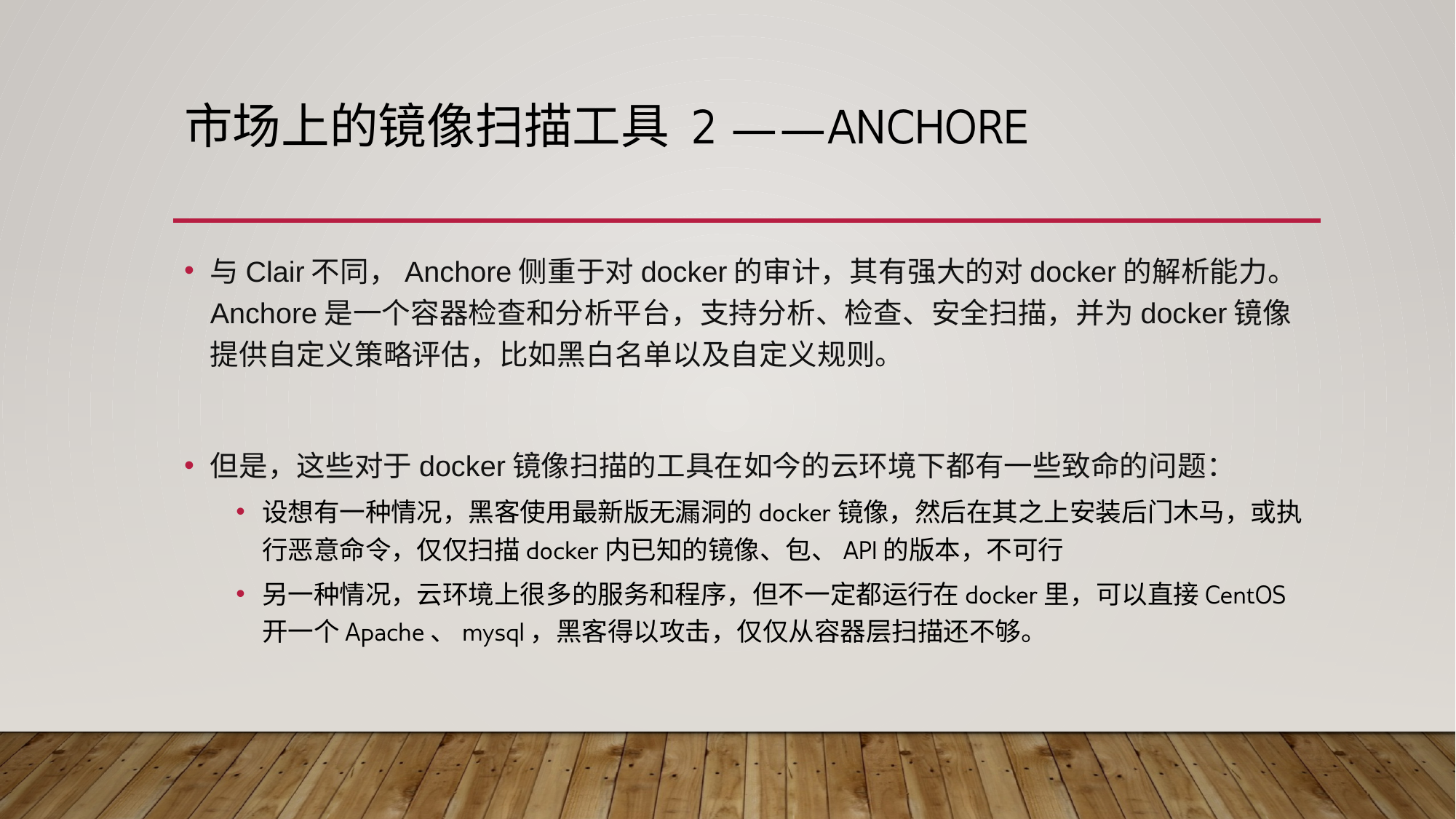

# 市场上的镜像扫描工具 2 ——anchore
与Clair不同，Anchore侧重于对docker的审计，其有强大的对docker的解析能力。Anchore是一个容器检查和分析平台，支持分析、检查、安全扫描，并为docker镜像提供自定义策略评估，比如黑白名单以及自定义规则。

但是，这些对于docker镜像扫描的工具在如今的云环境下都有一些致命的问题：
设想有一种情况，黑客使用最新版无漏洞的docker镜像，然后在其之上安装后门木马，或执行恶意命令，仅仅扫描docker内已知的镜像、包、API的版本，不可行
另一种情况，云环境上很多的服务和程序，但不一定都运行在docker里，可以直接CentOS开一个Apache、mysql，黑客得以攻击，仅仅从容器层扫描还不够。